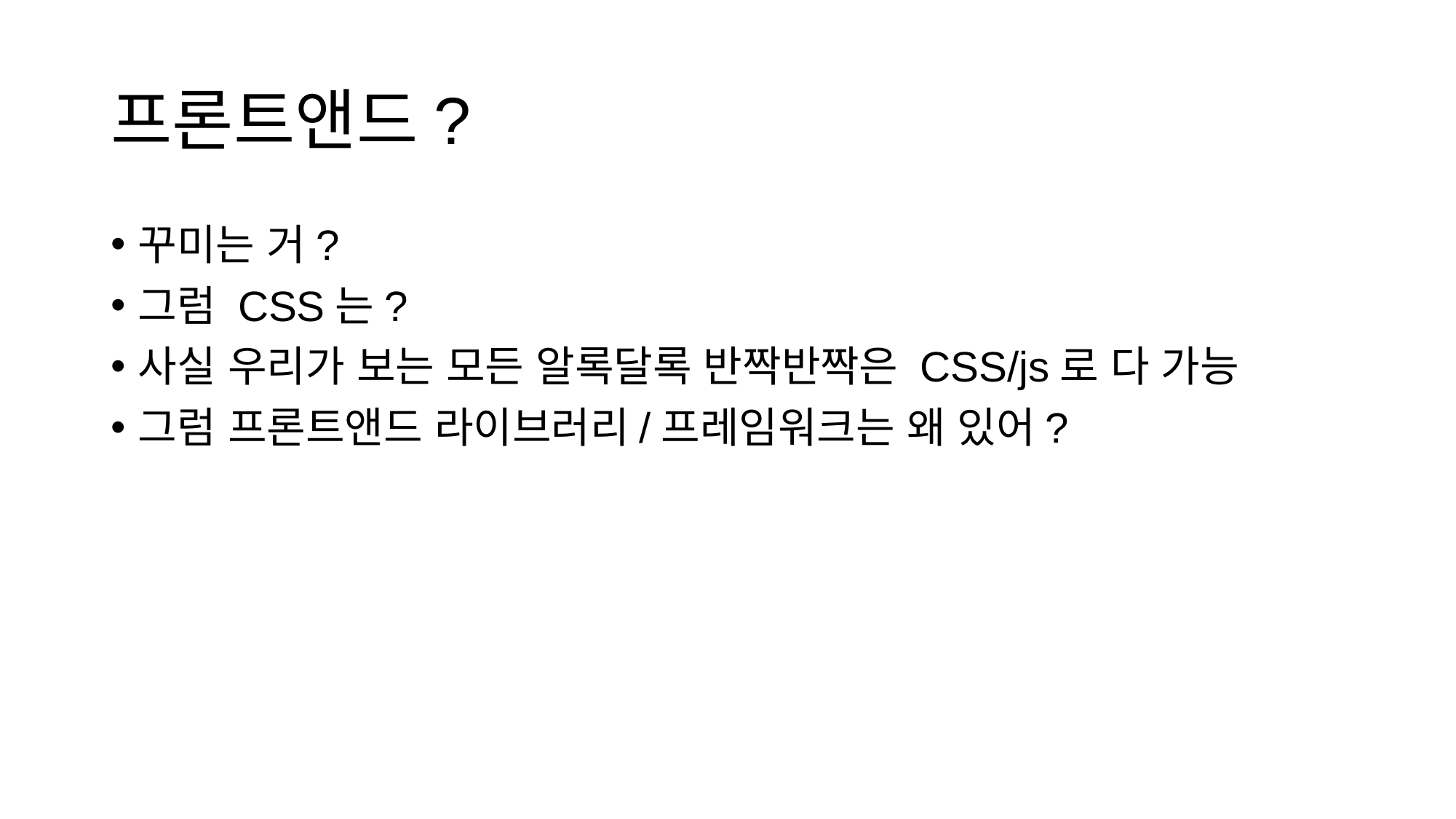

# 프론트앤드?
꾸미는 거?
그럼 CSS는?
사실 우리가 보는 모든 알록달록 반짝반짝은 CSS/js로 다 가능
그럼 프론트앤드 라이브러리/프레임워크는 왜 있어?